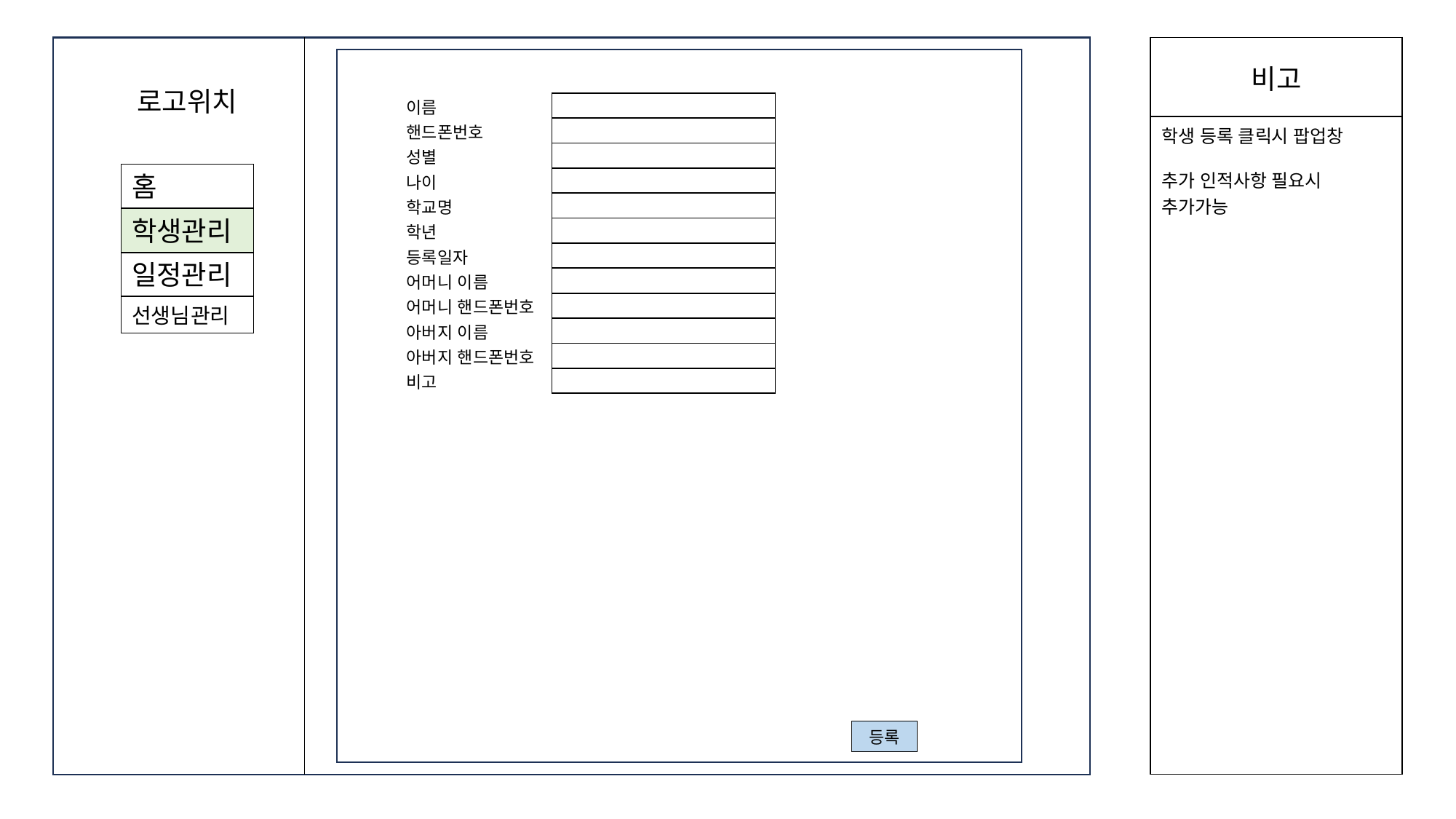

| 비고 |
| --- |
| 학생 등록 클릭시 팝업창 추가 인적사항 필요시 추가가능 |

로고위치
| 이름 |  |
| --- | --- |
| 핸드폰번호 |  |
| 성별 |  |
| 나이 |  |
| 학교명 |  |
| 학년 |  |
| 등록일자 |  |
| 어머니 이름 |  |
| 어머니 핸드폰번호 |  |
| 아버지 이름 |  |
| 아버지 핸드폰번호 |  |
| 비고 |  |
홈
학생관리
일정관리
선생님관리
등록
취소